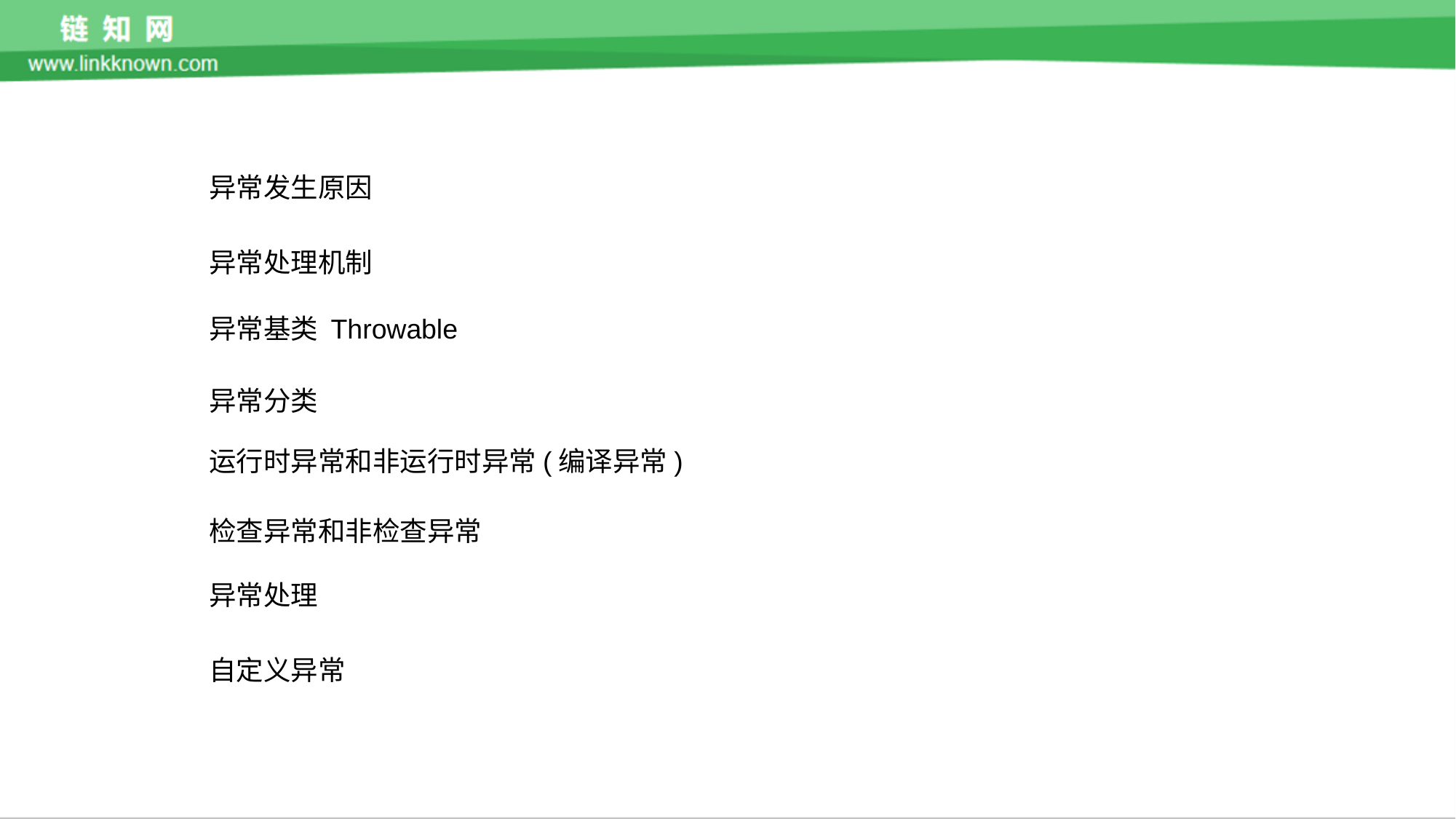

异常发生原因
异常处理机制
异常基类 Throwable
异常分类
运行时异常和非运行时异常(编译异常)
检查异常和非检查异常
异常处理
自定义异常